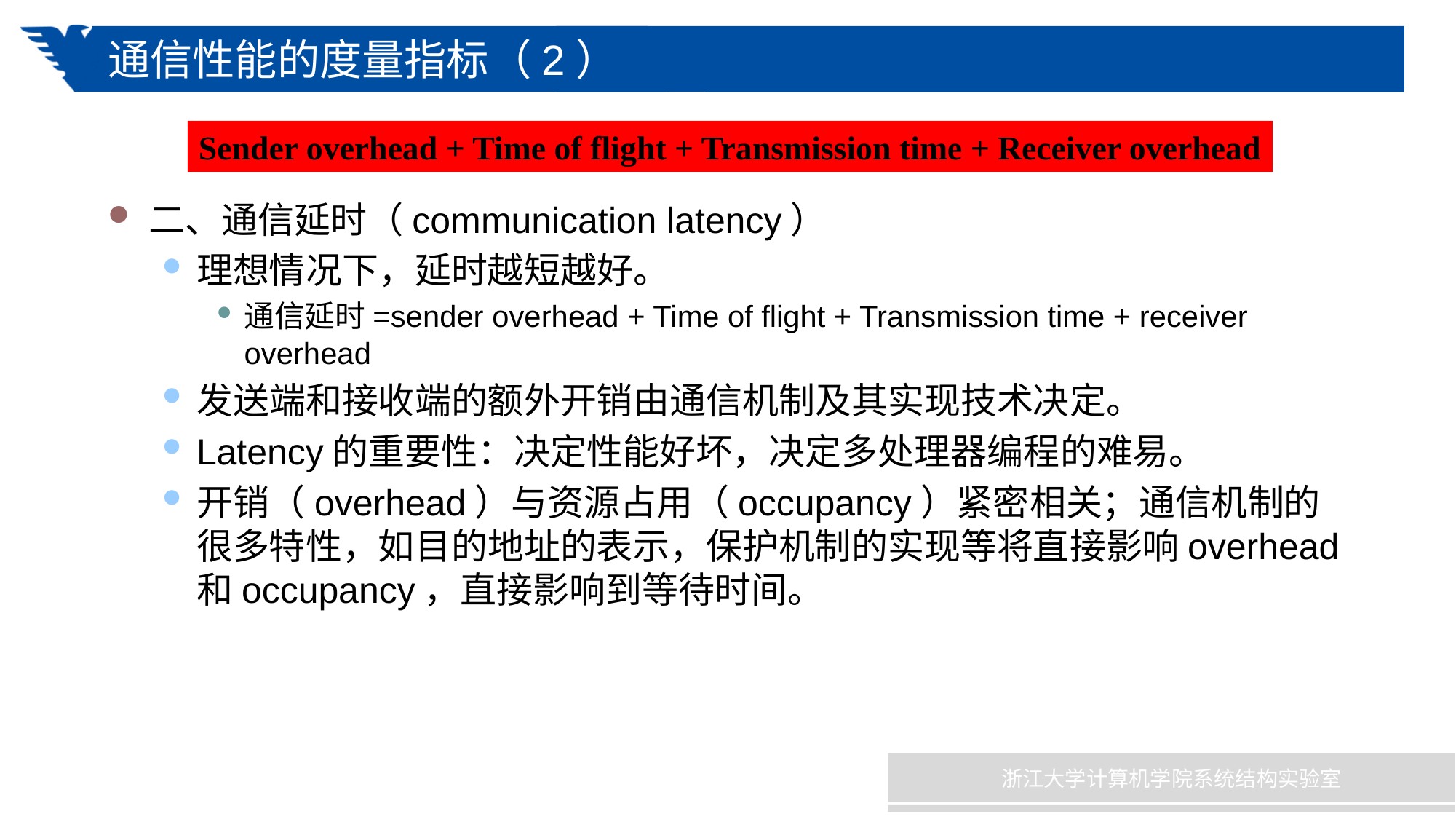

# 通信性能的度量指标（2）
Sender overhead + Time of flight + Transmission time + Receiver overhead
二、通信延时（communication latency）
理想情况下，延时越短越好。
通信延时=sender overhead + Time of flight + Transmission time + receiver overhead
发送端和接收端的额外开销由通信机制及其实现技术决定。
Latency的重要性：决定性能好坏，决定多处理器编程的难易。
开销（overhead）与资源占用（occupancy）紧密相关；通信机制的很多特性，如目的地址的表示，保护机制的实现等将直接影响overhead和occupancy，直接影响到等待时间。